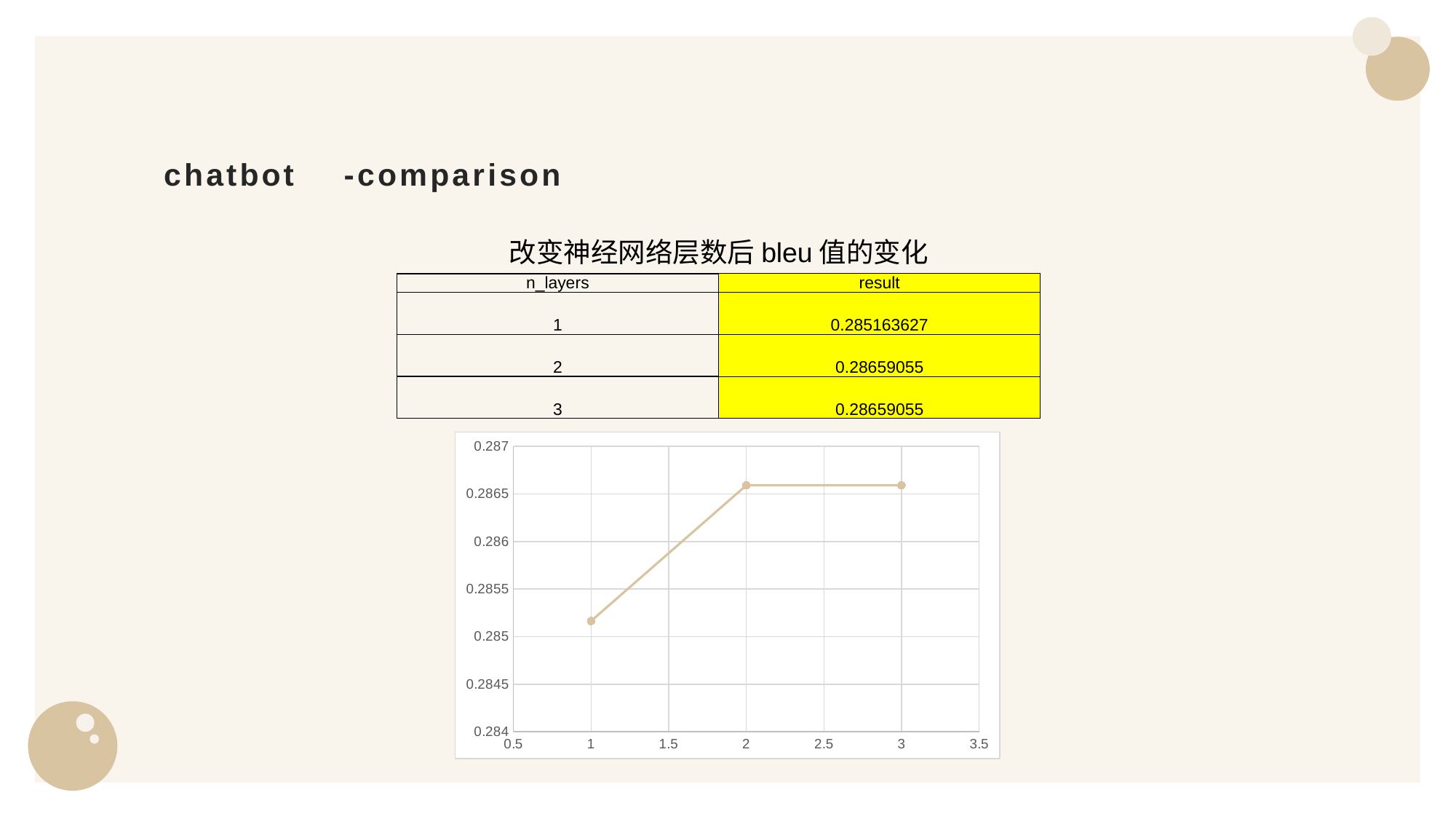

# chatbot    -comparison
改变神经网络层数后bleu值的变化
| n\_layers | result |
| --- | --- |
| 1 | 0.285163627 |
| 2 | 0.28659055 |
| 3 | 0.28659055 |

### Chart

| Category | 值 |
|---|---|